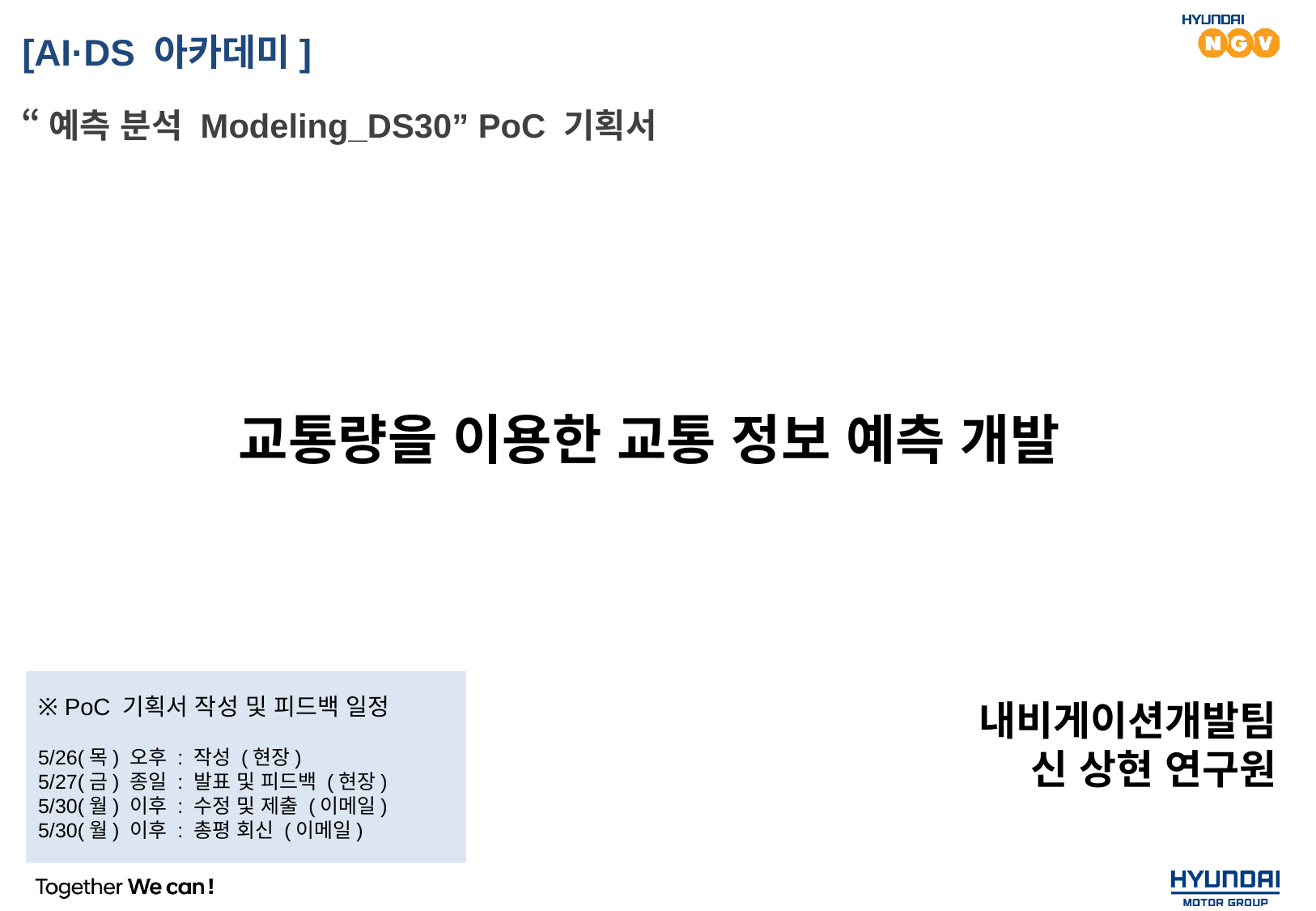

[AI·DS 아카데미]
 “예측 분석 Modeling_DS30” PoC 기획서
교통량을 이용한 교통 정보 예측 개발
※ PoC 기획서 작성 및 피드백 일정

5/26(목) 오후 : 작성 (현장)
5/27(금) 종일 : 발표 및 피드백 (현장)
5/30(월) 이후 : 수정 및 제출 (이메일)
5/30(월) 이후 : 총평 회신 (이메일)
내비게이션개발팀
신 상현 연구원